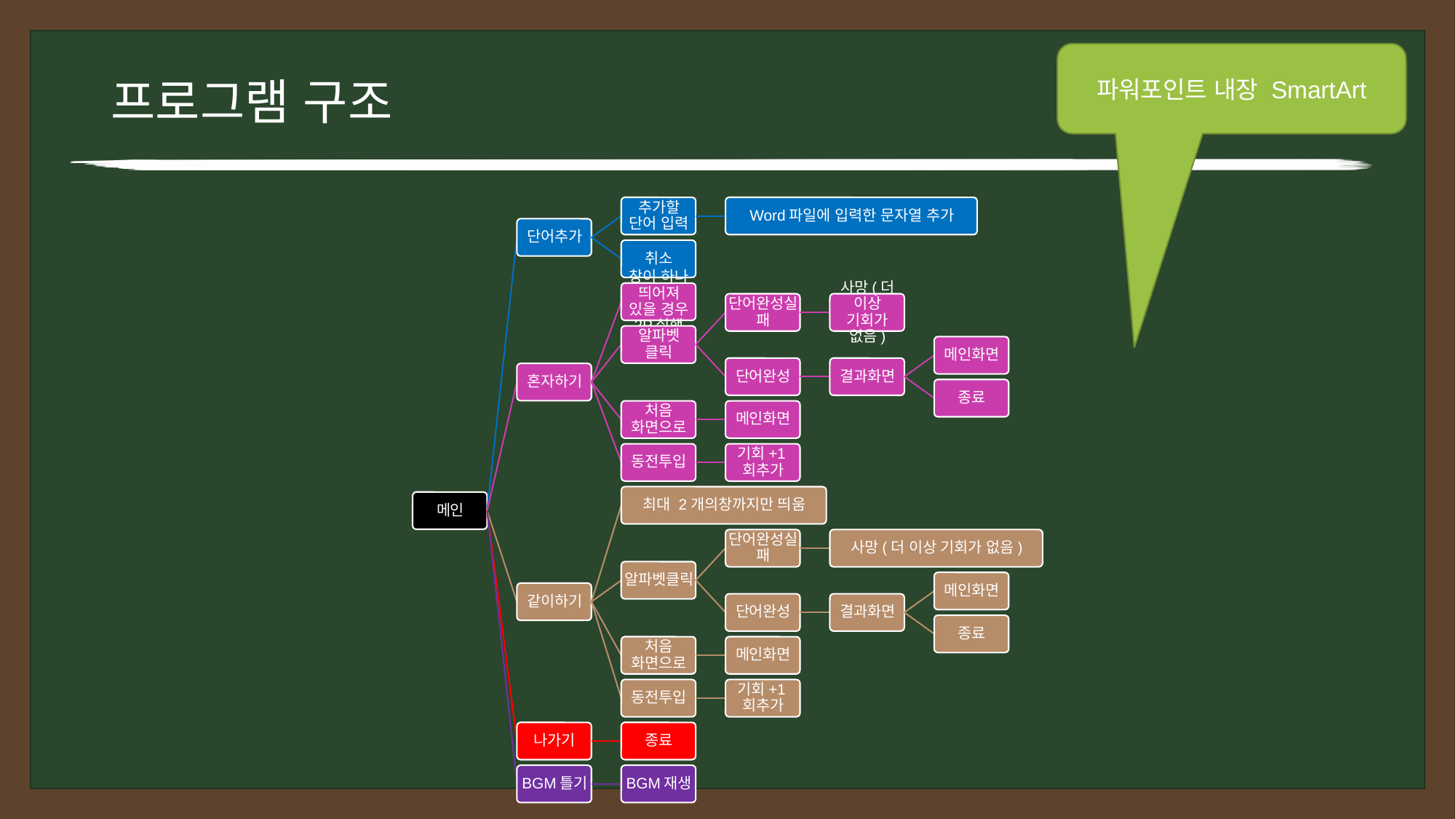

# 프로그램 구조
파워포인트 내장 SmartArt
메인

단어추가

추가할 단어 입력

Word파일에 입력한 문자열 추가

취소

혼자하기

창이 하나 띄어져 있을 경우 2P실행

알파벳 클릭

단어완성실패

사망(더 이상 기회가 없음)

단어완성

결과화면

메인화면

종료

처음 화면으로

메인화면

동전투입

기회+1회추가

같이하기

최대 2개의창까지만 띄움

알파벳클릭

단어완성실패

사망(더 이상 기회가 없음)

단어완성

결과화면

메인화면

종료

처음 화면으로

메인화면

동전투입

기회+1회추가

나가기

종료

BGM틀기

BGM재생